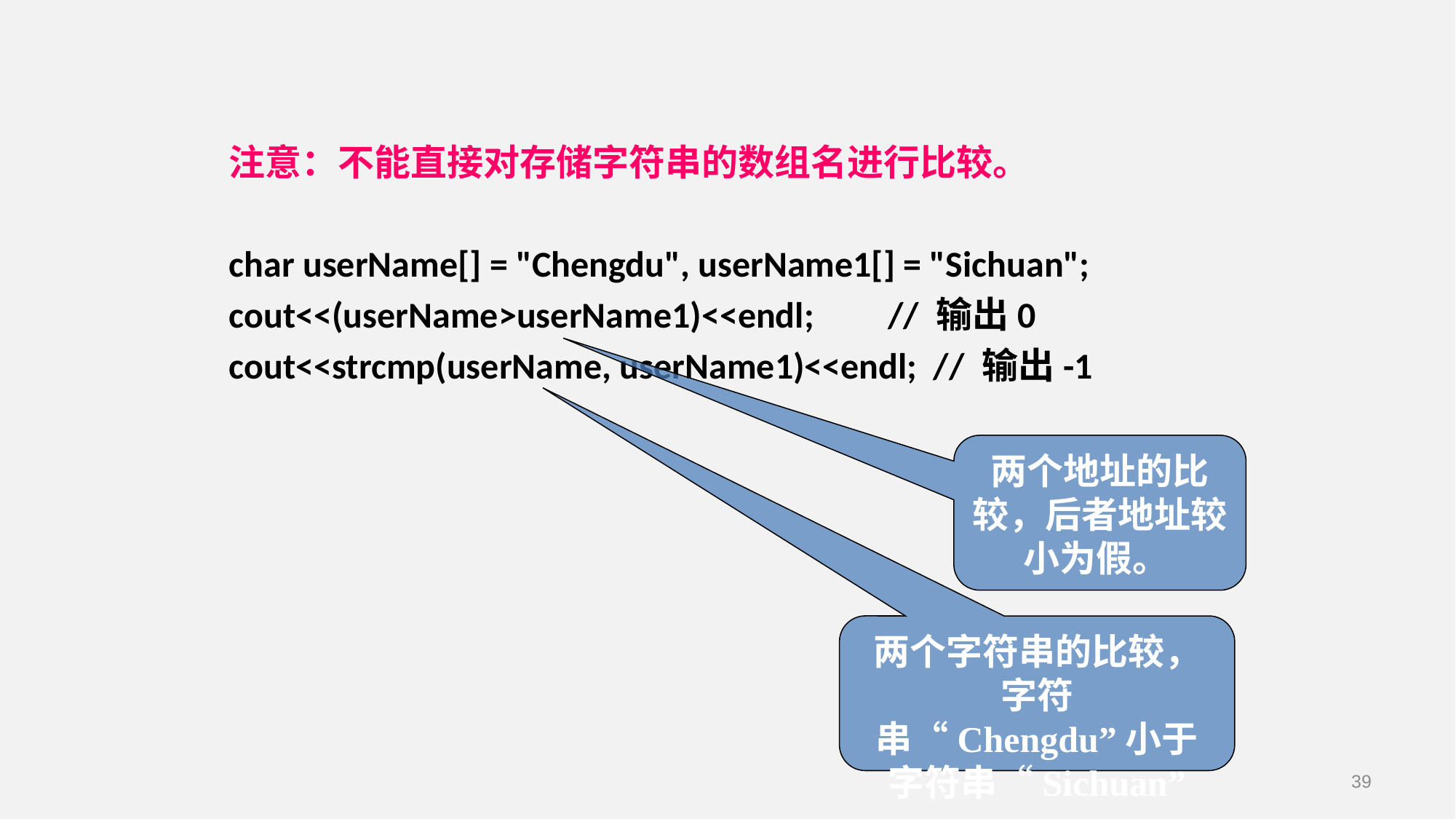

注意：不能直接对存储字符串的数组名进行比较。

char userName[] = "Chengdu", userName1[] = "Sichuan";
cout<<(userName>userName1)<<endl;         // 输出0
cout<<strcmp(userName, userName1)<<endl;  // 输出-1
两个地址的比较，后者地址较小为假。
两个字符串的比较，字符串“Chengdu”小于字符串“Sichuan”
39